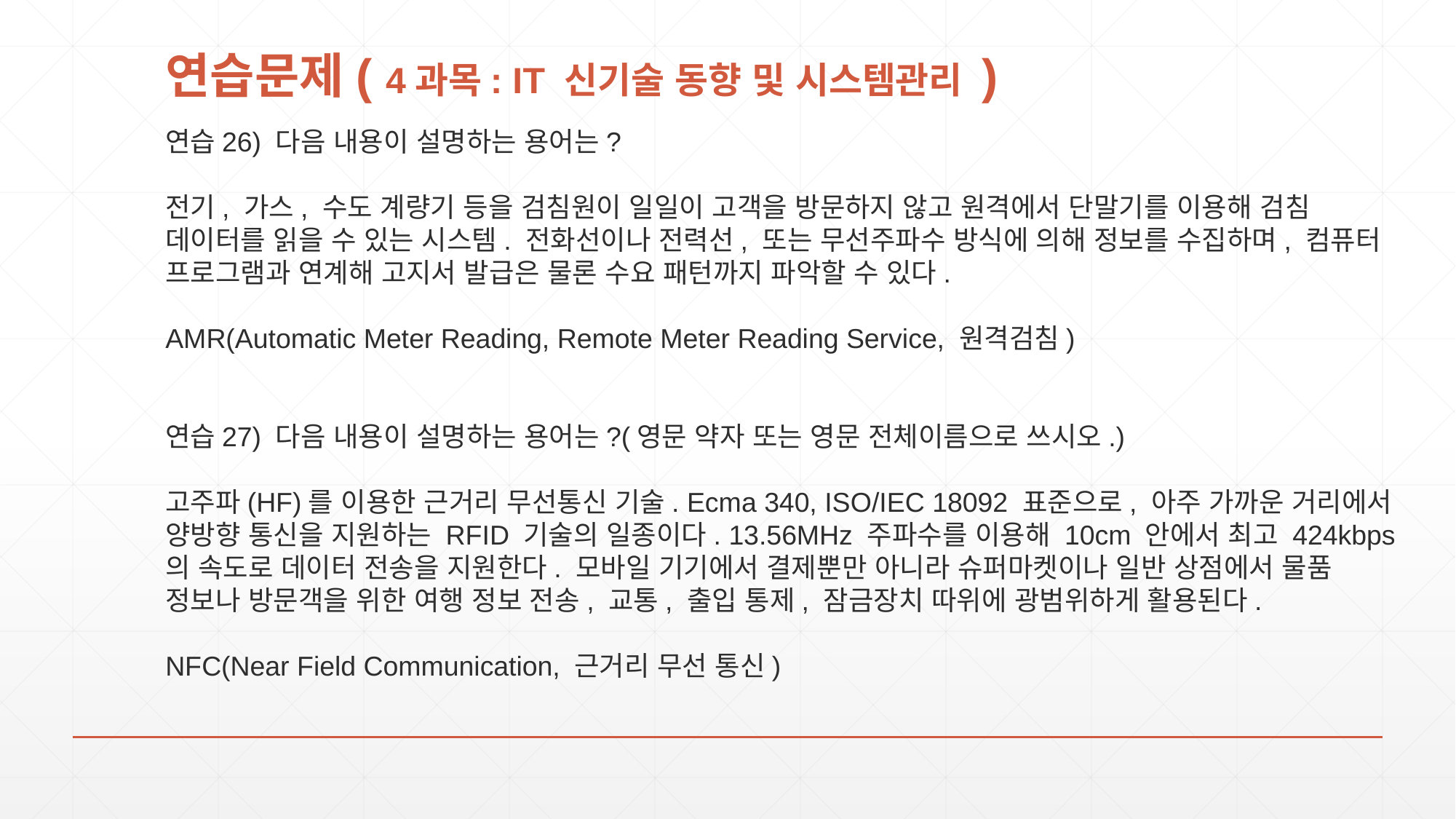

# 연습문제( 4과목: IT 신기술 동향 및 시스템관리 )
연습26) 다음 내용이 설명하는 용어는?

전기, 가스, 수도 계량기 등을 검침원이 일일이 고객을 방문하지 않고 원격에서 단말기를 이용해 검침 데이터를 읽을 수 있는 시스템. 전화선이나 전력선, 또는 무선주파수 방식에 의해 정보를 수집하며, 컴퓨터 프로그램과 연계해 고지서 발급은 물론 수요 패턴까지 파악할 수 있다.

AMR(Automatic Meter Reading, Remote Meter Reading Service, 원격검침)

연습27) 다음 내용이 설명하는 용어는?(영문 약자 또는 영문 전체이름으로 쓰시오.)

고주파(HF)를 이용한 근거리 무선통신 기술. Ecma 340, ISO/IEC 18092 표준으로, 아주 가까운 거리에서 양방향 통신을 지원하는 RFID 기술의 일종이다. 13.56MHz 주파수를 이용해 10cm 안에서 최고 424kbps의 속도로 데이터 전송을 지원한다. 모바일 기기에서 결제뿐만 아니라 슈퍼마켓이나 일반 상점에서 물품 정보나 방문객을 위한 여행 정보 전송, 교통, 출입 통제, 잠금장치 따위에 광범위하게 활용된다.

NFC(Near Field Communication, 근거리 무선 통신)